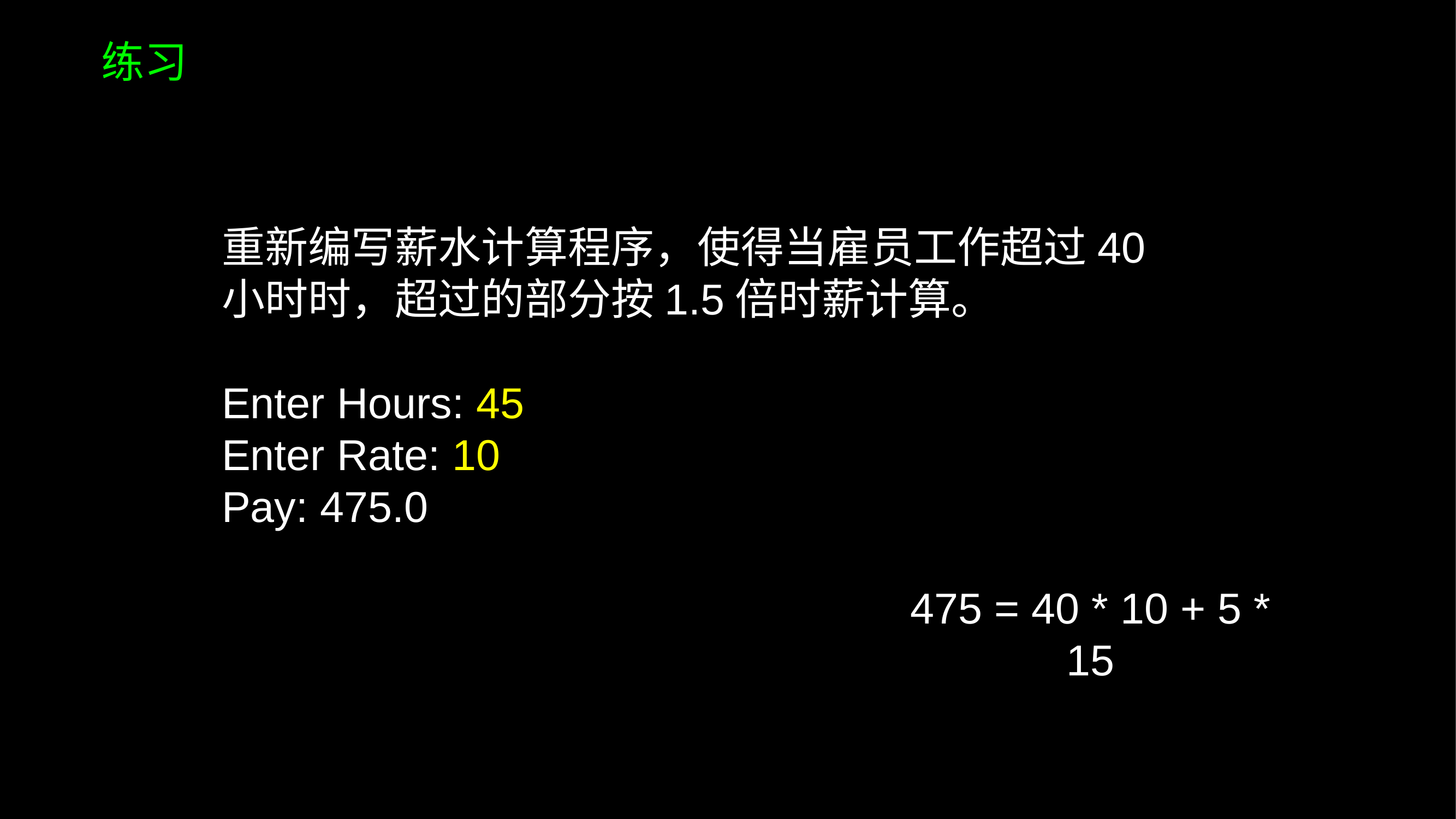

练习
重新编写薪水计算程序，使得当雇员工作超过40小时时，超过的部分按1.5倍时薪计算。

Enter Hours: 45
Enter Rate: 10
Pay: 475.0
475 = 40 * 10 + 5 * 15